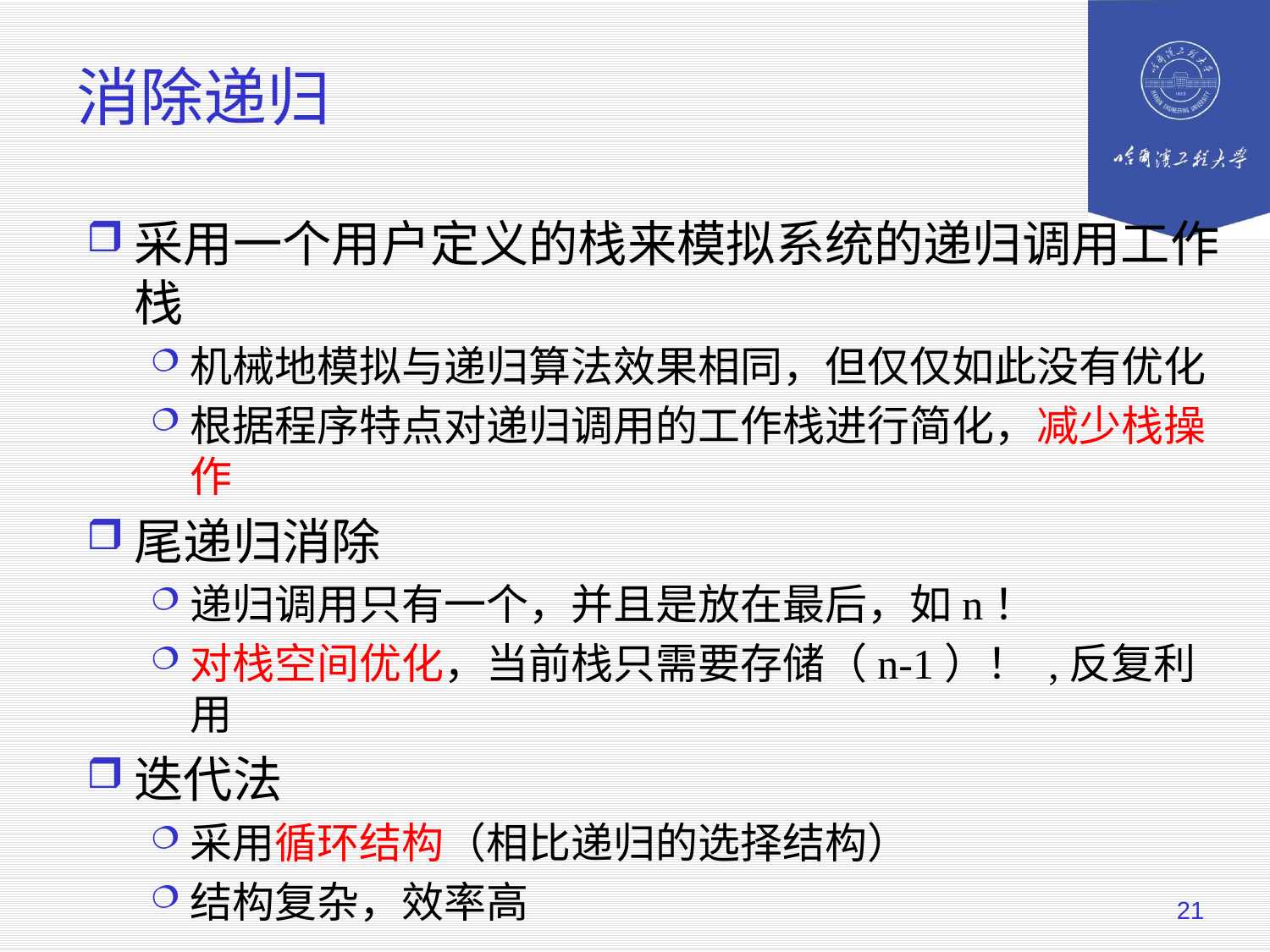

# 消除递归
采用一个用户定义的栈来模拟系统的递归调用工作栈
机械地模拟与递归算法效果相同，但仅仅如此没有优化
根据程序特点对递归调用的工作栈进行简化，减少栈操作
尾递归消除
递归调用只有一个，并且是放在最后，如n！
对栈空间优化，当前栈只需要存储（n-1）！ ,反复利用
迭代法
采用循环结构（相比递归的选择结构）
结构复杂，效率高
21